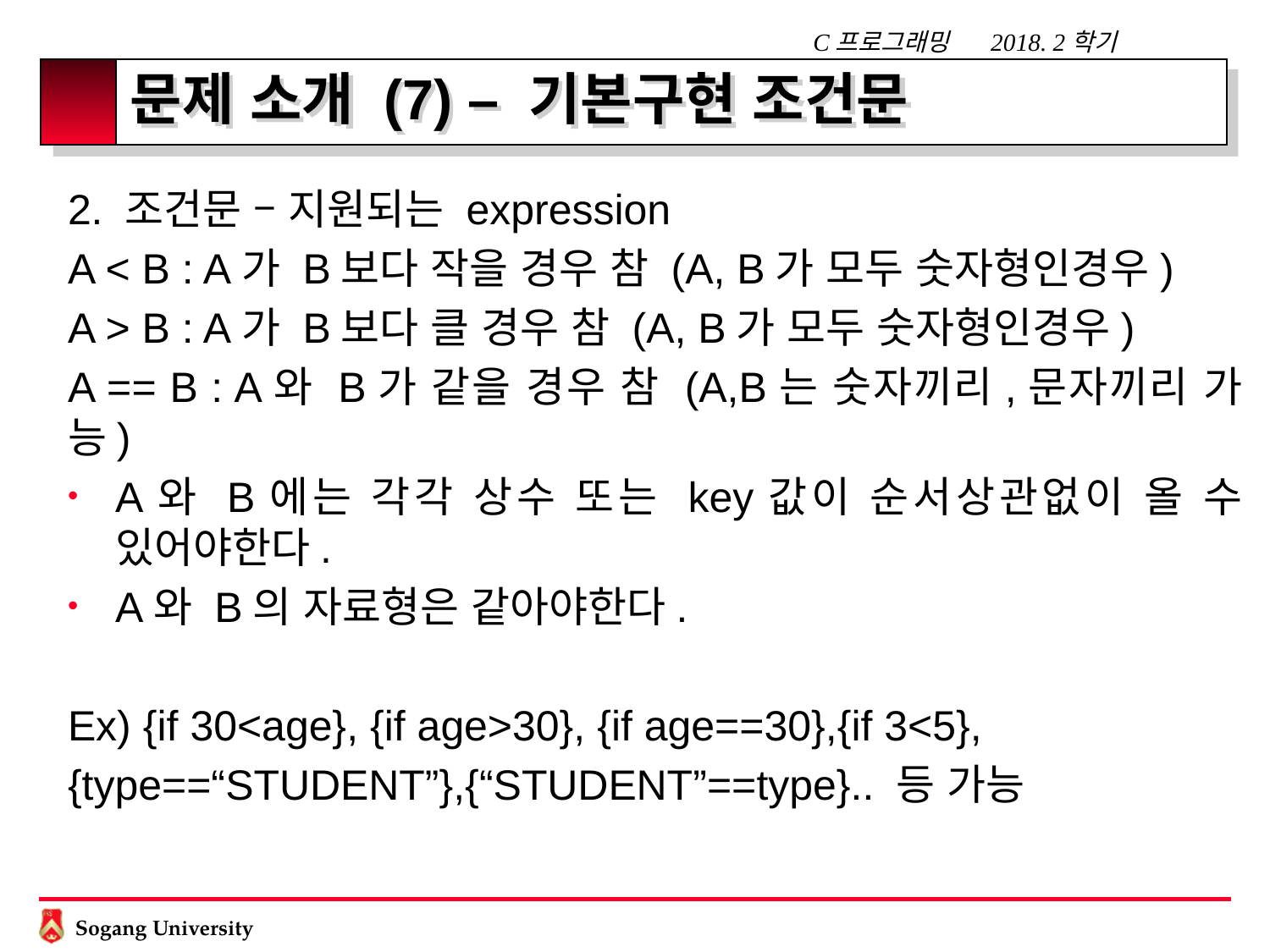

# 문제 소개 (7) – 기본구현 조건문
2. 조건문 – 지원되는 expression
A < B : A가 B보다 작을 경우 참 (A, B가 모두 숫자형인경우)
A > B : A가 B보다 클 경우 참 (A, B가 모두 숫자형인경우)
A == B : A와 B가 같을 경우 참 (A,B는 숫자끼리,문자끼리 가능)
A와 B에는 각각 상수 또는 key값이 순서상관없이 올 수 있어야한다.
A와 B의 자료형은 같아야한다.

Ex) {if 30<age}, {if age>30}, {if age==30},{if 3<5},
{type==“STUDENT”},{“STUDENT”==type}.. 등 가능